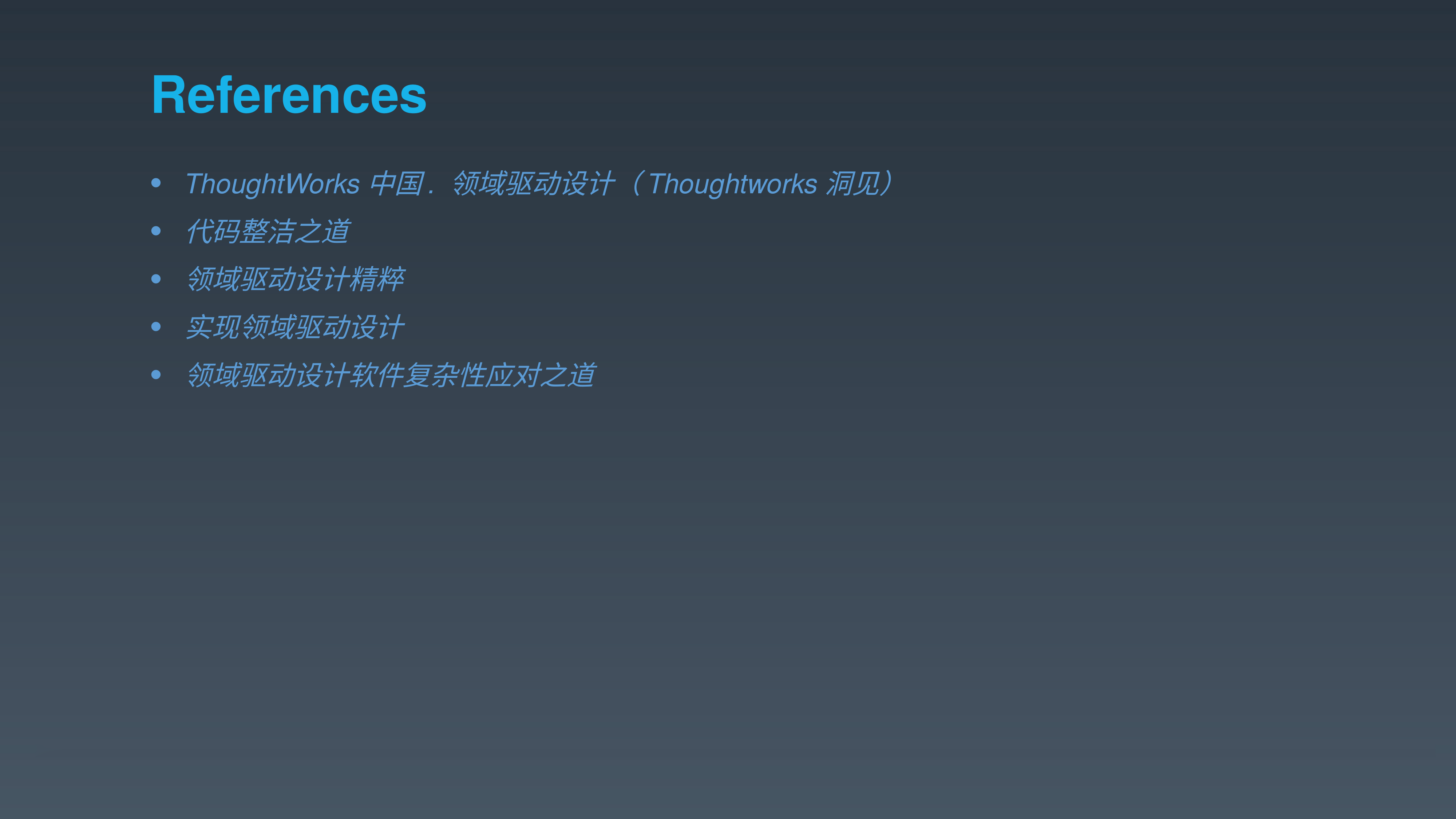

# References
ThoughtWorks中国. 领域驱动设计（Thoughtworks洞见）
代码整洁之道
领域驱动设计精粹
实现领域驱动设计
领域驱动设计软件复杂性应对之道